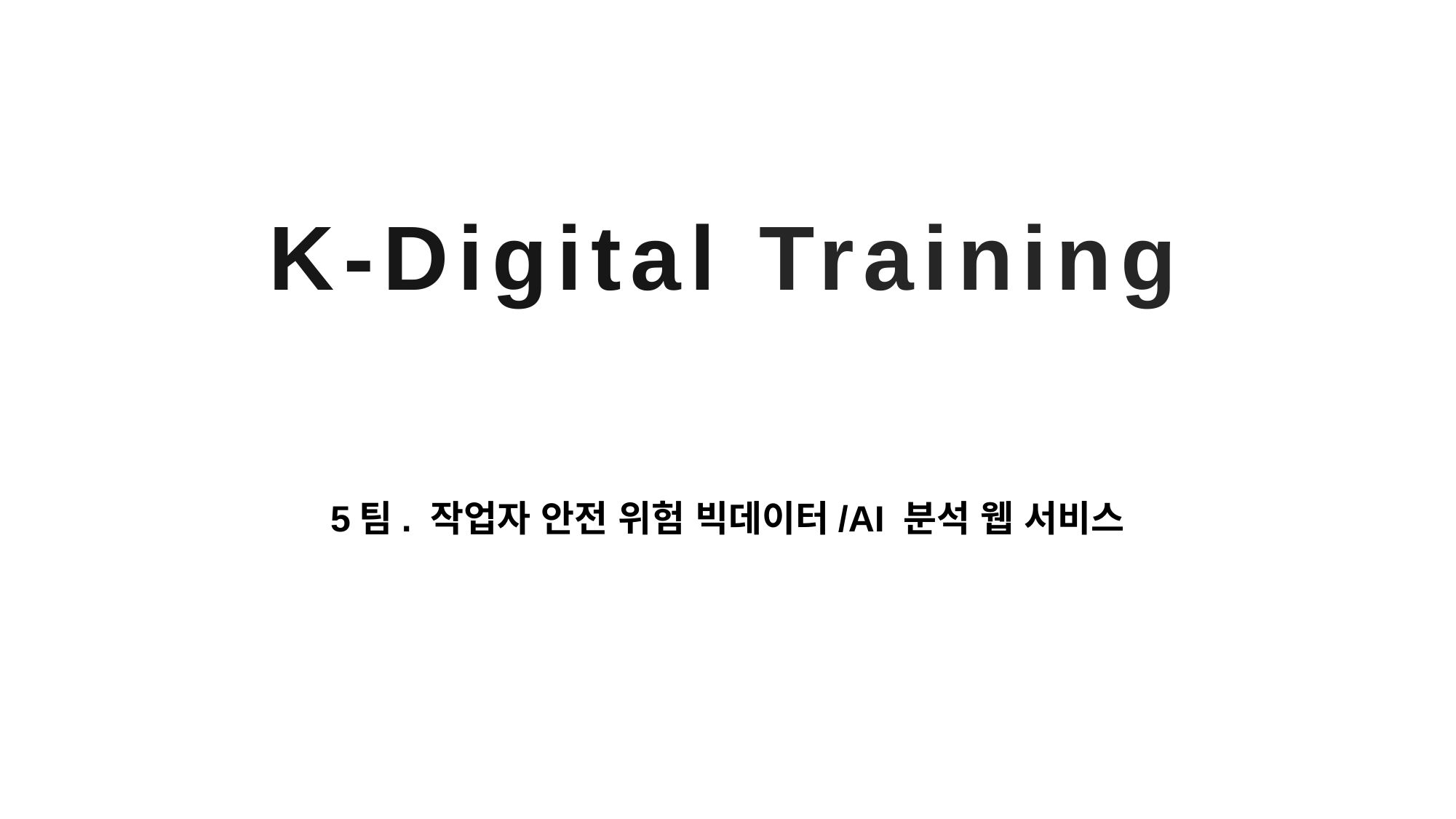

# K-Digital Training

5팀. 작업자 안전 위험 빅데이터/AI 분석 웹 서비스